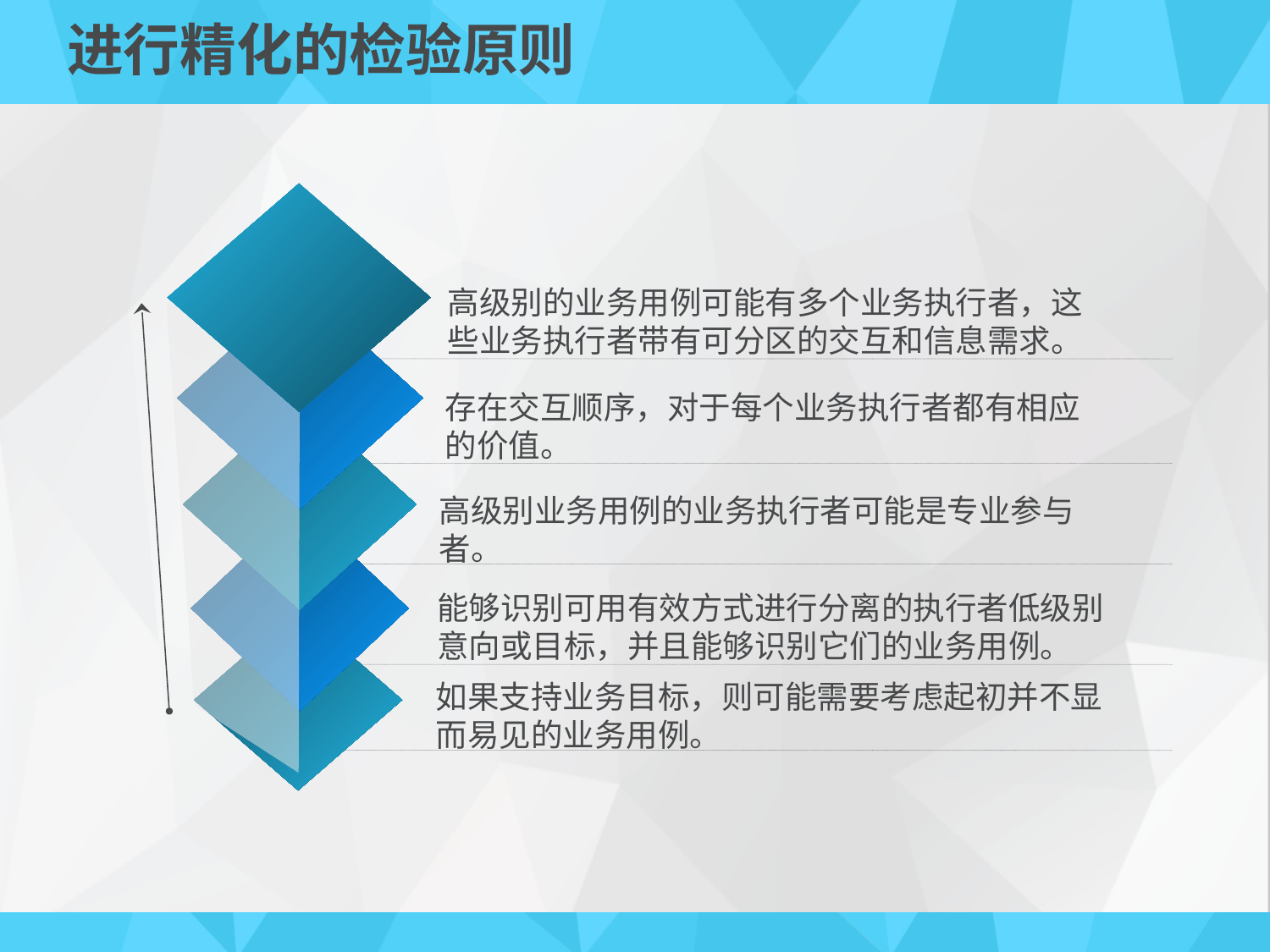

# 进行精化的检验原则

高级别的业务用例可能有多个业务执行者，这些业务执行者带有可分区的交互和信息需求。

存在交互顺序，对于每个业务执行者都有相应的价值。

高级别业务用例的业务执行者可能是专业参与者。

能够识别可用有效方式进行分离的执行者低级别意向或目标，并且能够识别它们的业务用例。

如果支持业务目标，则可能需要考虑起初并不显而易见的业务用例。